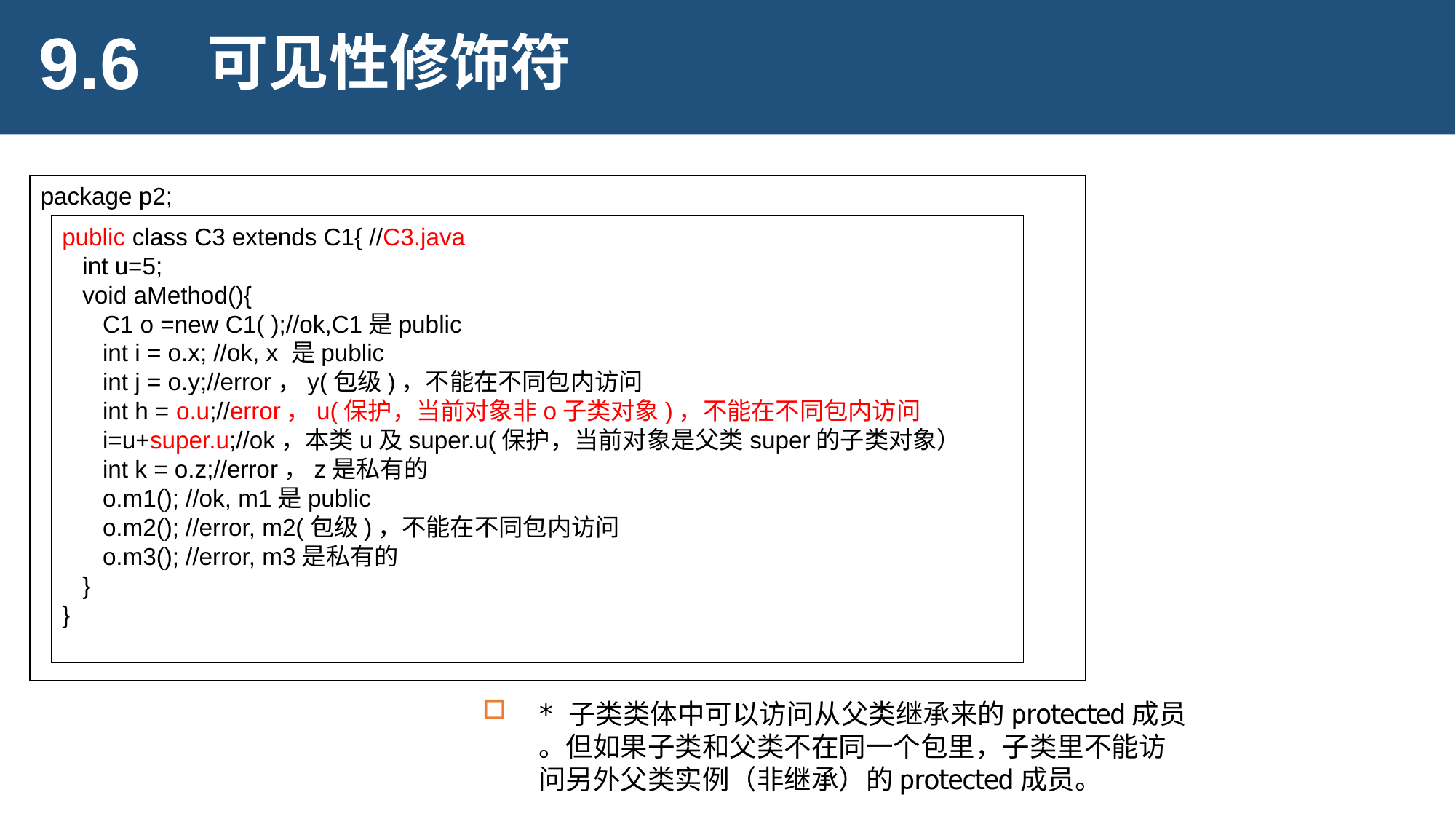

9.6
可见性修饰符
package p2;

public class C3 extends C1{ //C3.java
   int u=5;
   void aMethod(){
      C1 o =new C1( );//ok,C1是public
      int i = o.x; //ok, x 是public
      int j = o.y;//error，y(包级)，不能在不同包内访问
      int h = o.u;//error，u(保护，当前对象非o子类对象)，不能在不同包内访问
      i=u+super.u;//ok，本类u及super.u(保护，当前对象是父类super的子类对象）
      int k = o.z;//error，z是私有的
      o.m1(); //ok, m1是public
      o.m2(); //error, m2(包级)，不能在不同包内访问
      o.m3(); //error, m3是私有的
   }
}

* 子类类体中可以访问从父类继承来的protected成员 。但如果子类和父类不在同一个包里，子类里不能访问另外父类实例（非继承）的protected成员。